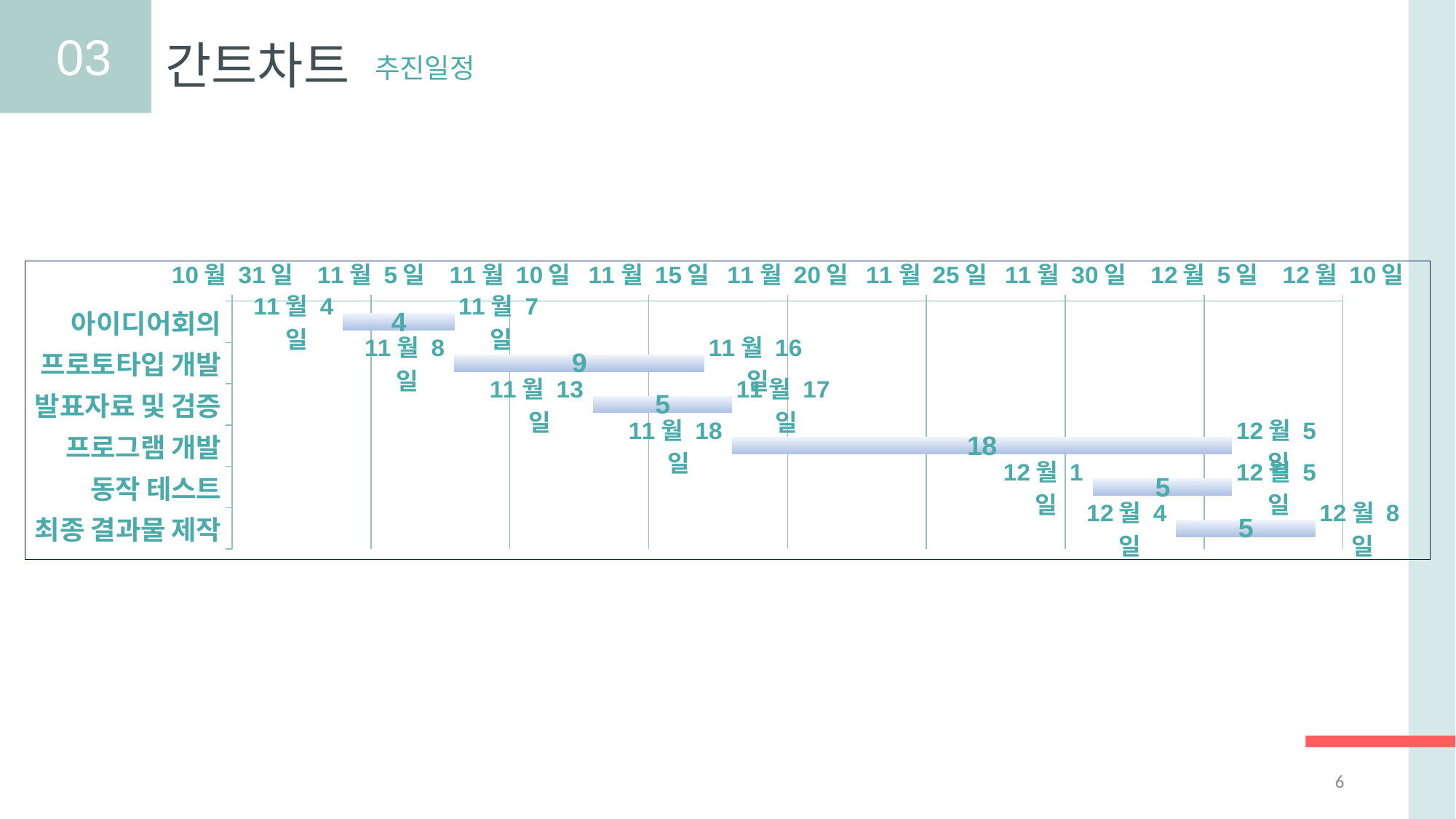

03
간트차트
추진일정

### Chart

| Category | 시작일 | 기 간 | 종료일 |
|---|---|---|---|
| 아이디어회의 | 44504.0 | 4.0 | 44507.0 |
| 프로토타입 개발 | 44508.0 | 9.0 | 44516.0 |
| 발표자료 및 검증 | 44513.0 | 5.0 | 44517.0 |
| 프로그램 개발 | 44518.0 | 18.0 | 44535.0 |
| 동작 테스트 | 44531.0 | 5.0 | 44535.0 |
| 최종 결과물 제작 | 44534.0 | 5.0 | 44538.0 |
6